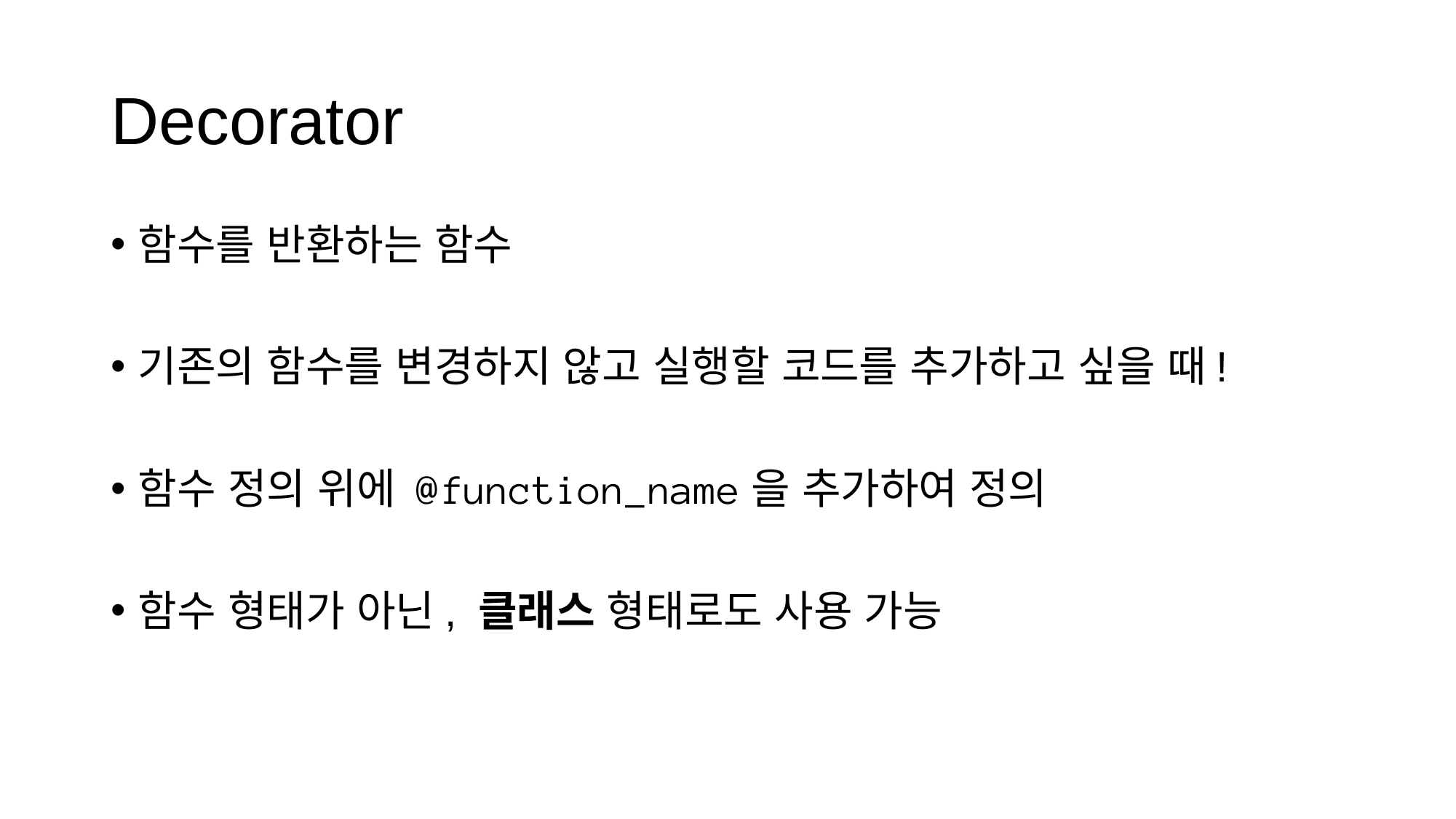

# Decorator
함수를 반환하는 함수

기존의 함수를 변경하지 않고 실행할 코드를 추가하고 싶을 때!

함수 정의 위에 @function_name을 추가하여 정의

함수 형태가 아닌, 클래스 형태로도 사용 가능